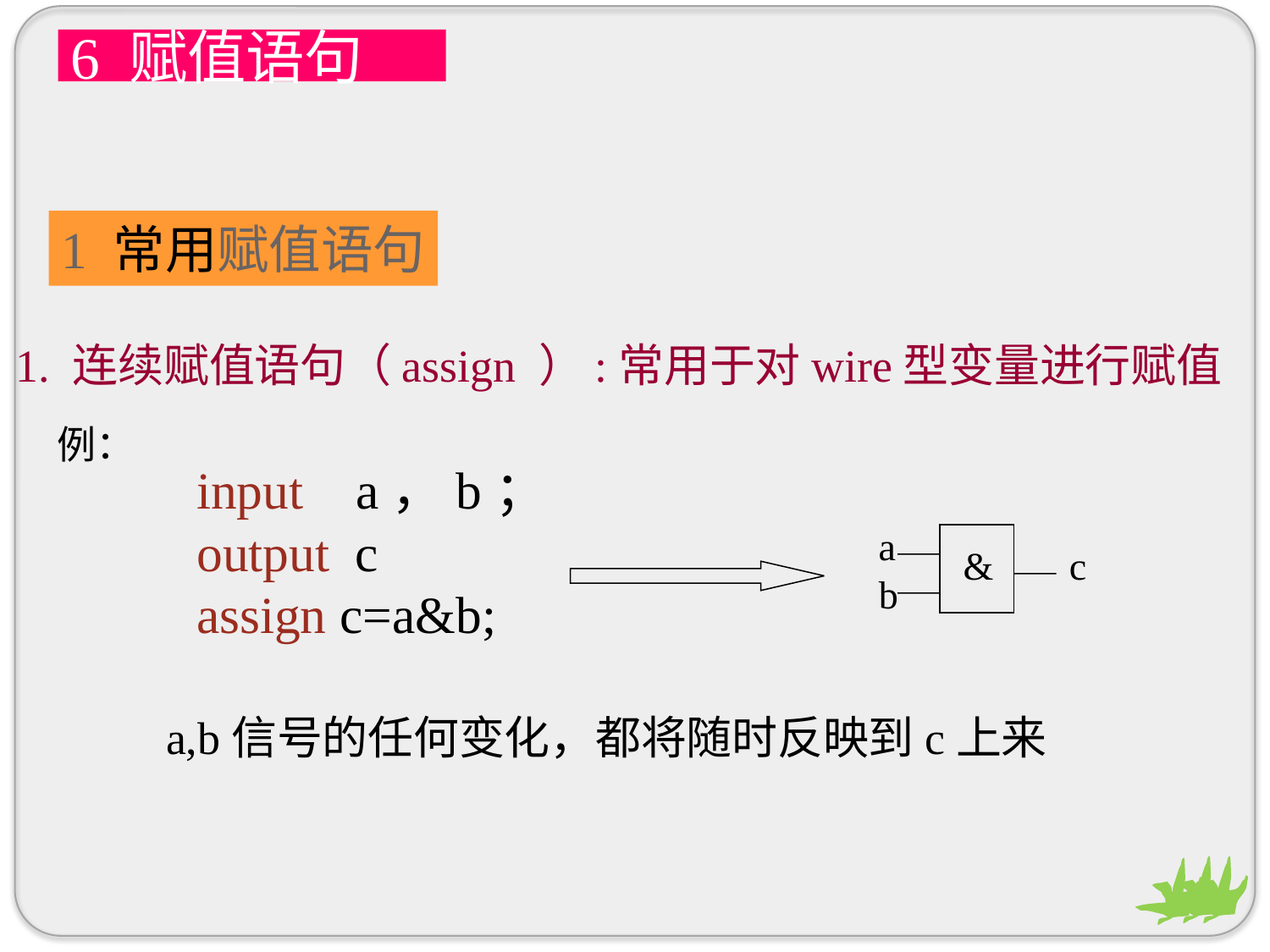

6 赋值语句
1 常用赋值语句
1. 连续赋值语句（assign ）:常用于对wire型变量进行赋值
例：

input    a，b；
output  c
assign c=a&b;
a

&
c

b

a,b信号的任何变化，都将随时反映到c上来
38